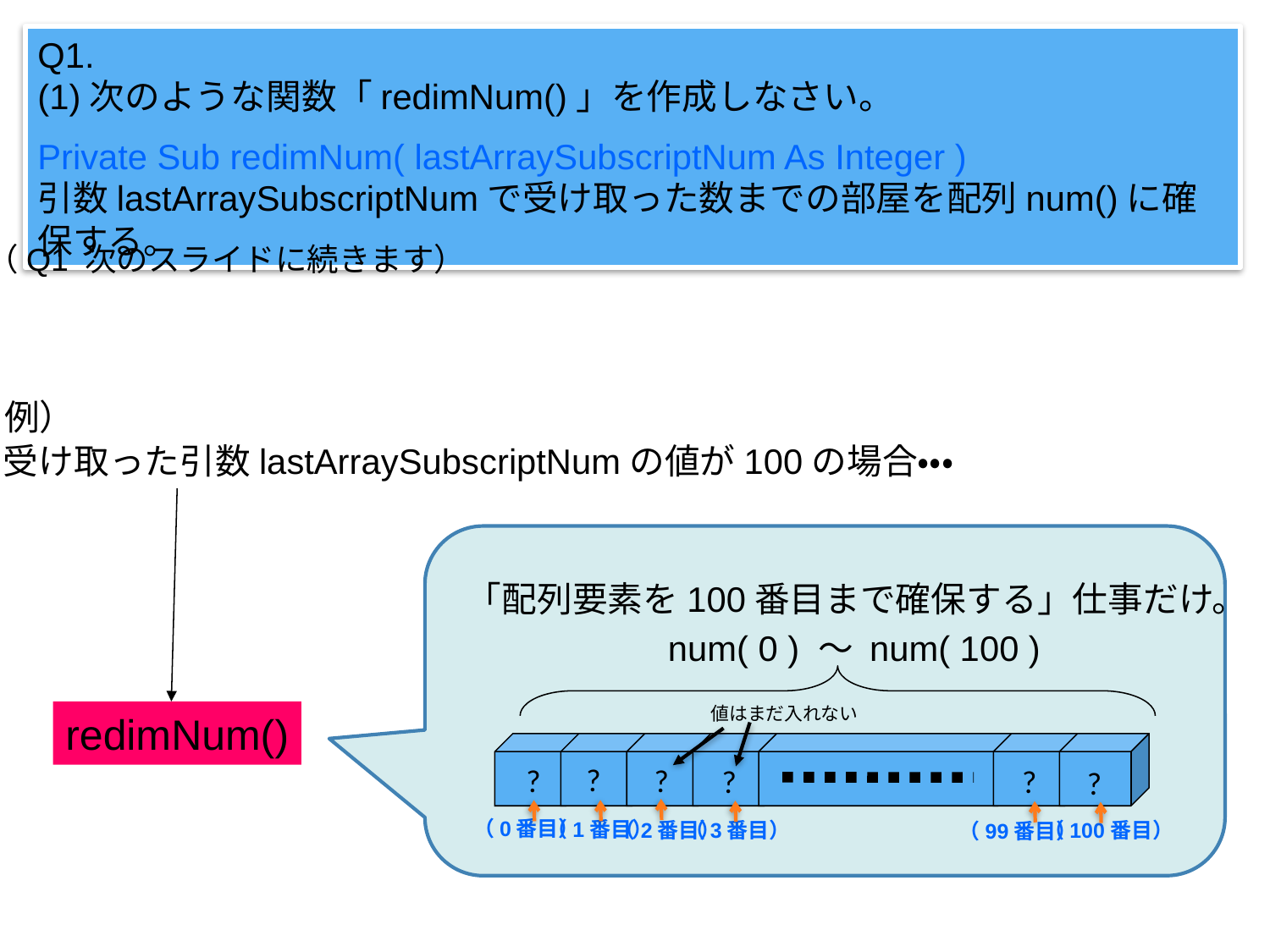

Q1.
(1)次のような関数「redimNum()」を作成しなさい。

Private Sub redimNum( lastArraySubscriptNum As Integer )
引数lastArraySubscriptNumで受け取った数までの部屋を配列num()に確保する。
（Q1 次のスライドに続きます）

例）
受け取った引数lastArraySubscriptNumの値が100の場合・・・

「配列要素を100番目まで確保する」仕事だけ。
num( 0 ) ～ num( 100 )
値はまだ入れない
redimNum()

?
?
?
?
?
?
（0番目）
（1番目）
（2番目）
（100番目）
（3番目）
（99番目）